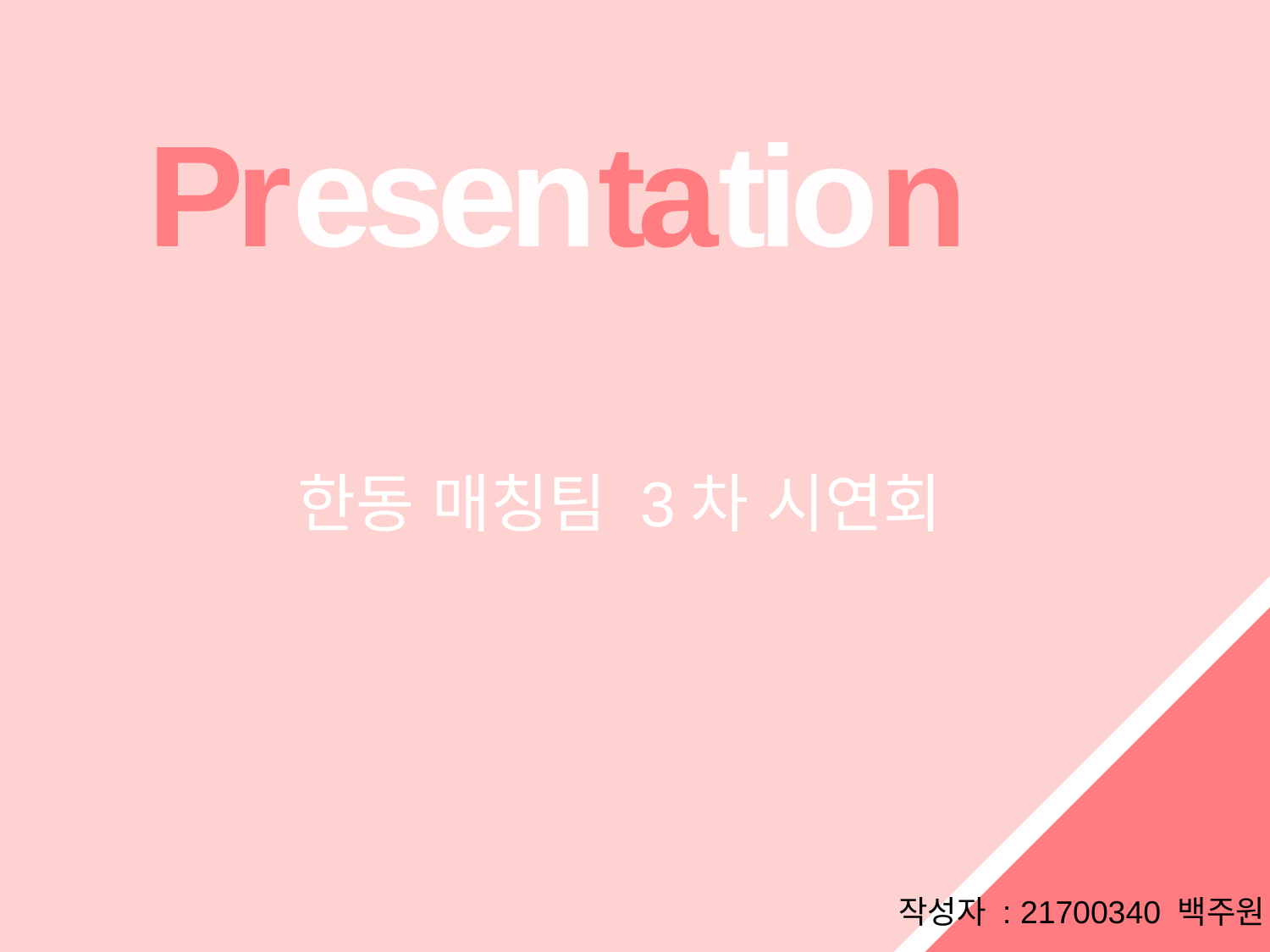

Presentation
한동 매칭팀 3차 시연회

작성자 : 21700340 백주원